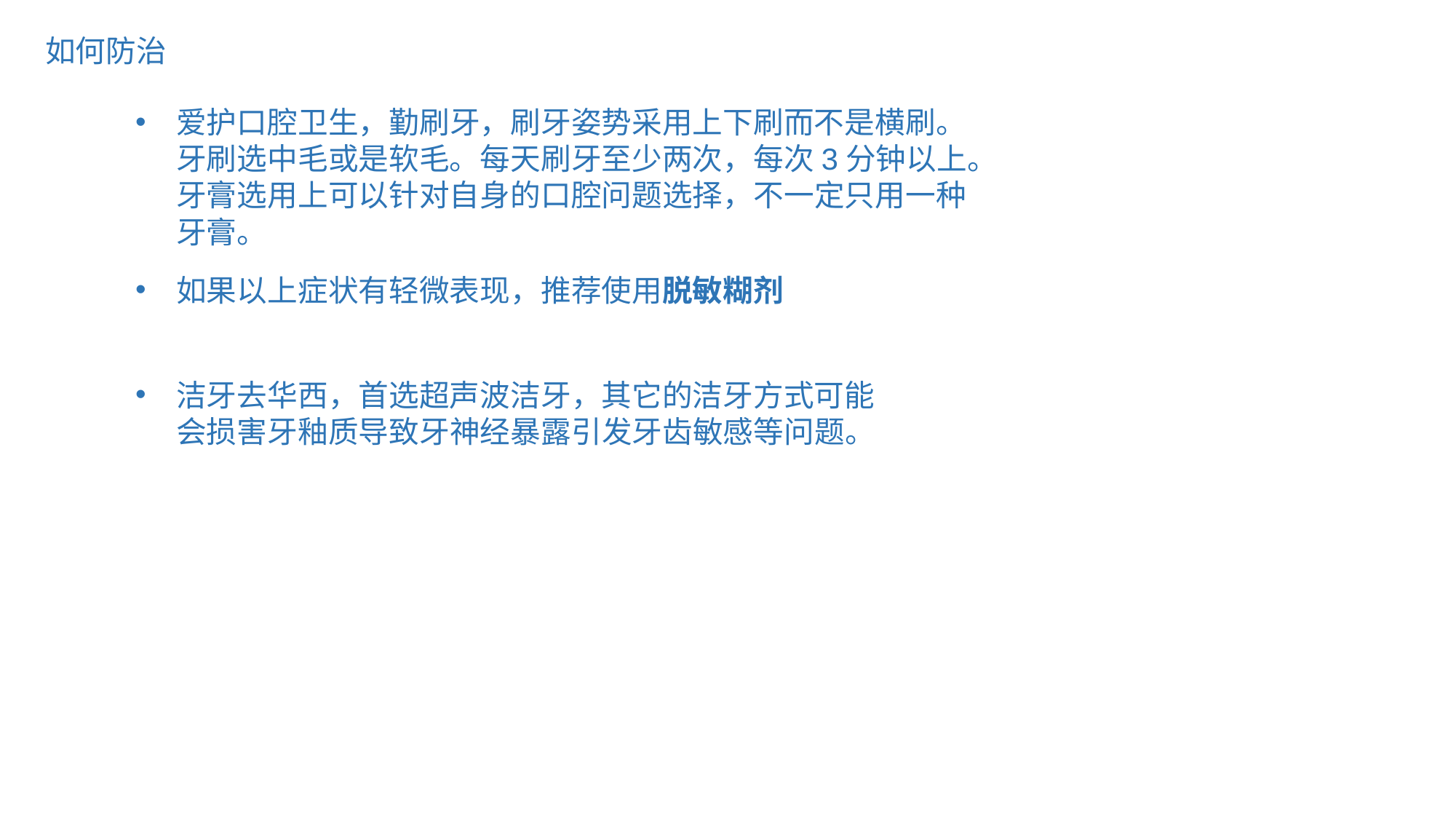

如何防治
爱护口腔卫生，勤刷牙，刷牙姿势采用上下刷而不是横刷。牙刷选中毛或是软毛。每天刷牙至少两次，每次3分钟以上。牙膏选用上可以针对自身的口腔问题选择，不一定只用一种牙膏。
如果以上症状有轻微表现，推荐使用脱敏糊剂
洁牙去华西，首选超声波洁牙，其它的洁牙方式可能会损害牙釉质导致牙神经暴露引发牙齿敏感等问题。